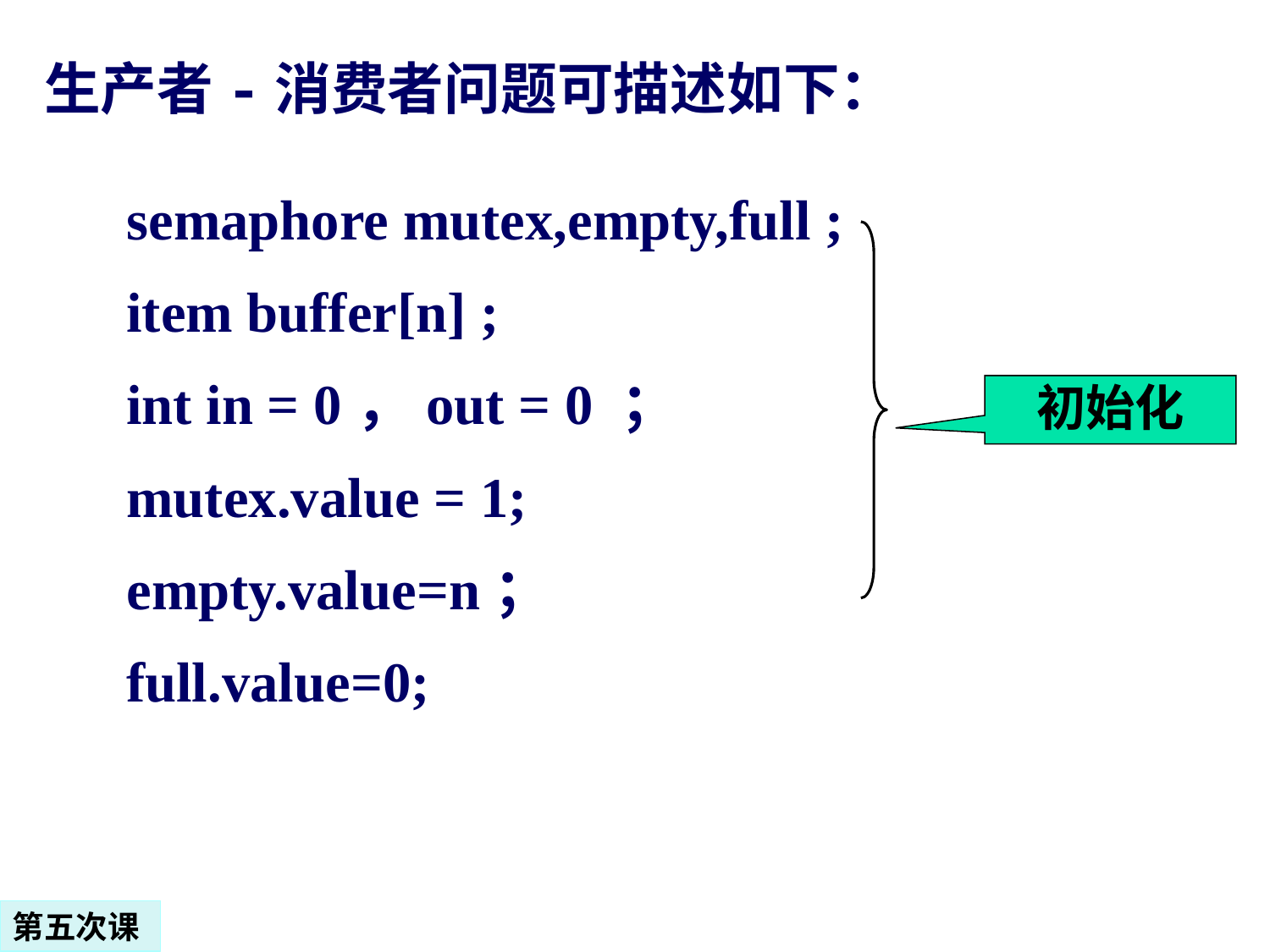

生产者-消费者问题可描述如下：
semaphore mutex,empty,full ;
item buffer[n] ;
int in = 0，out = 0 ；
mutex.value = 1;
empty.value=n；
full.value=0;

初始化
99
第五次课